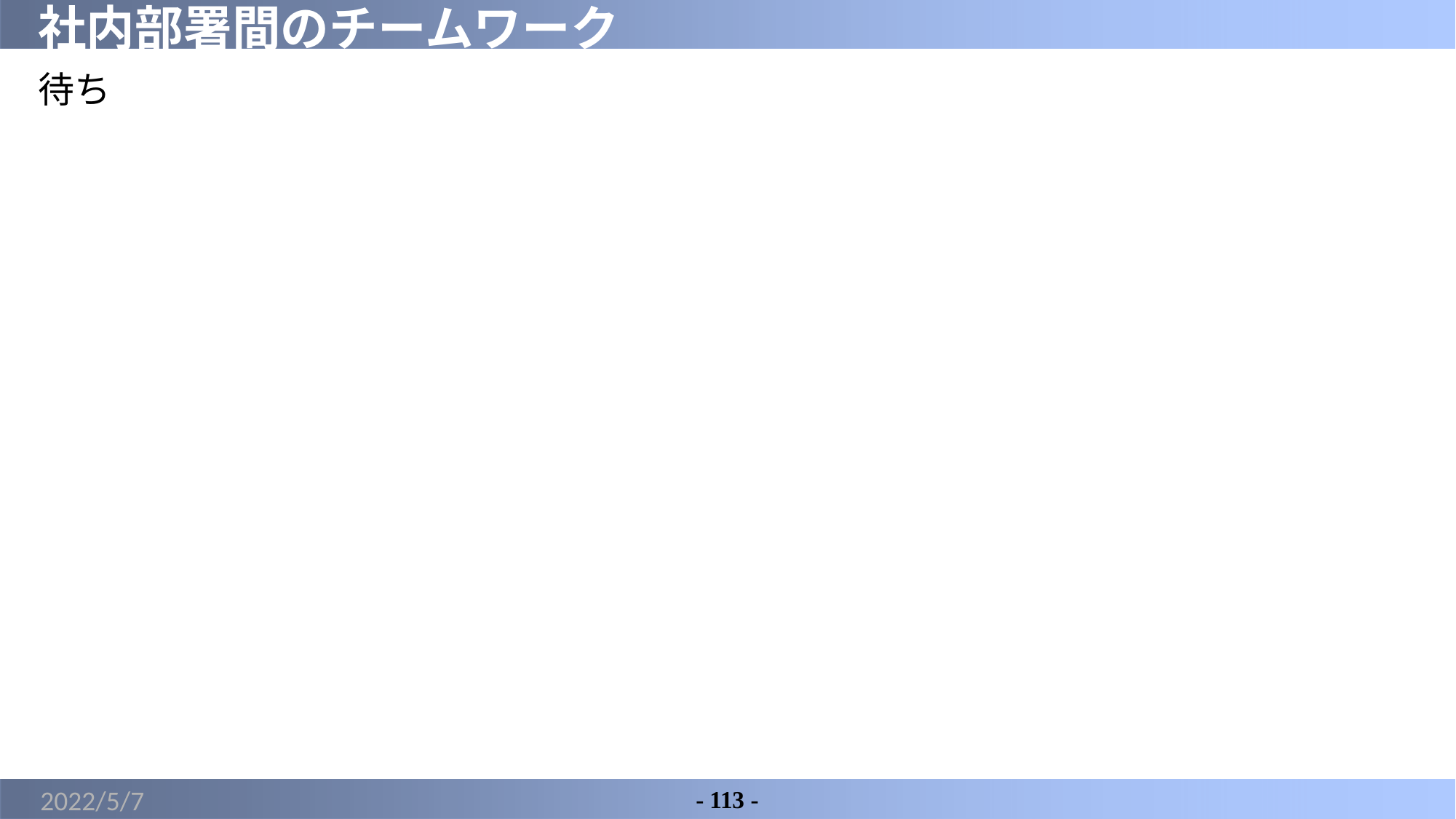

# 社内部署間のチームワーク
待ち
2022/5/7
- 113 -